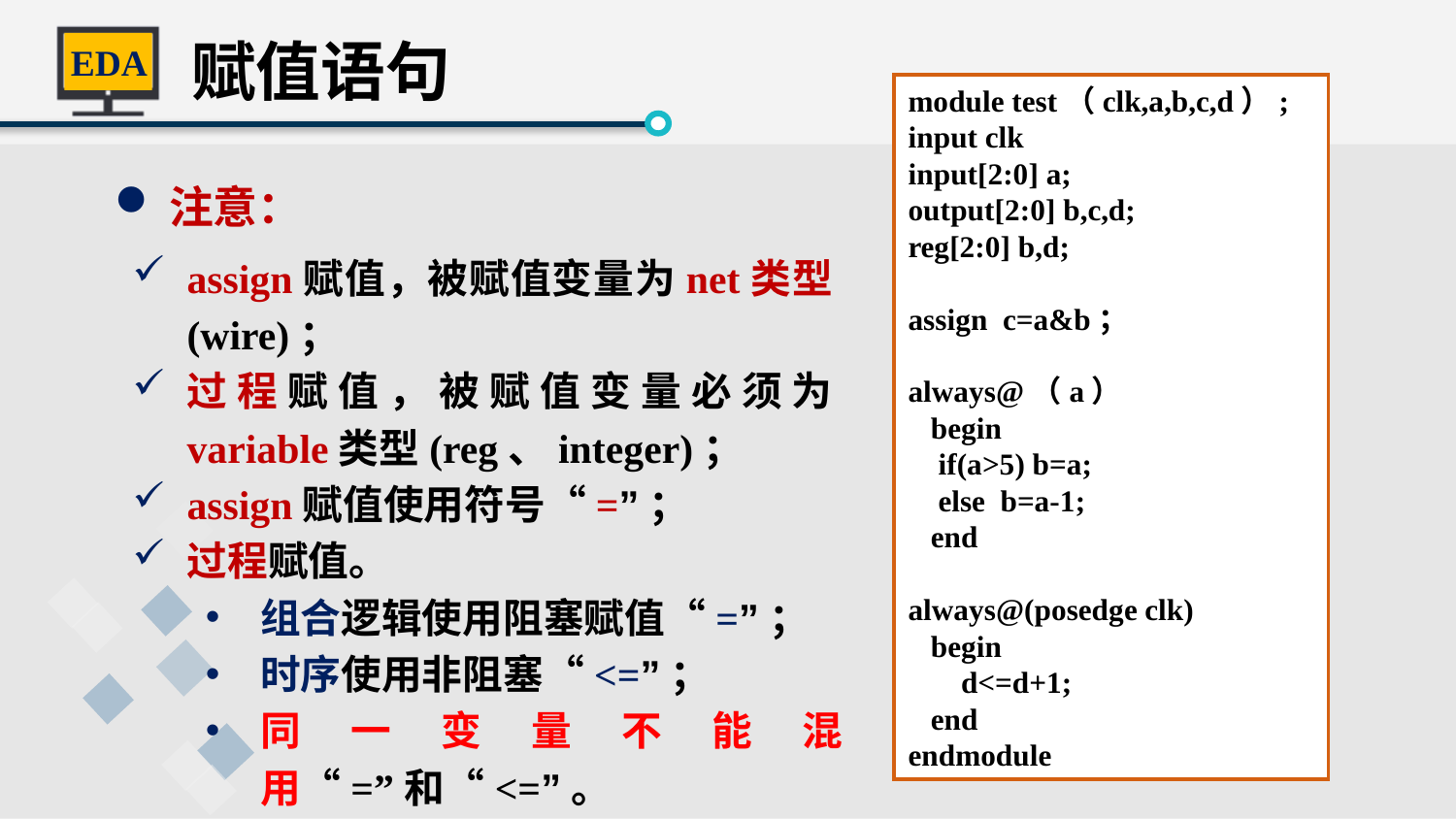

赋值语句
module test（clk,a,b,c,d）;
input clk
input[2:0] a;
output[2:0] b,c,d;
reg[2:0] b,d;

assign  c=a&b；

always@（a）
   begin
    if(a>5) b=a;
    else  b=a-1;
   end

always@(posedge clk)
   begin
       d<=d+1;
   end
endmodule
注意：
assign赋值，被赋值变量为net类型(wire)；
过程赋值，被赋值变量必须为variable类型(reg、integer)；
assign赋值使用符号“=”；
过程赋值。
组合逻辑使用阻塞赋值“=”；
时序使用非阻塞“<=”；
同一变量不能混用“=”和“<=”。